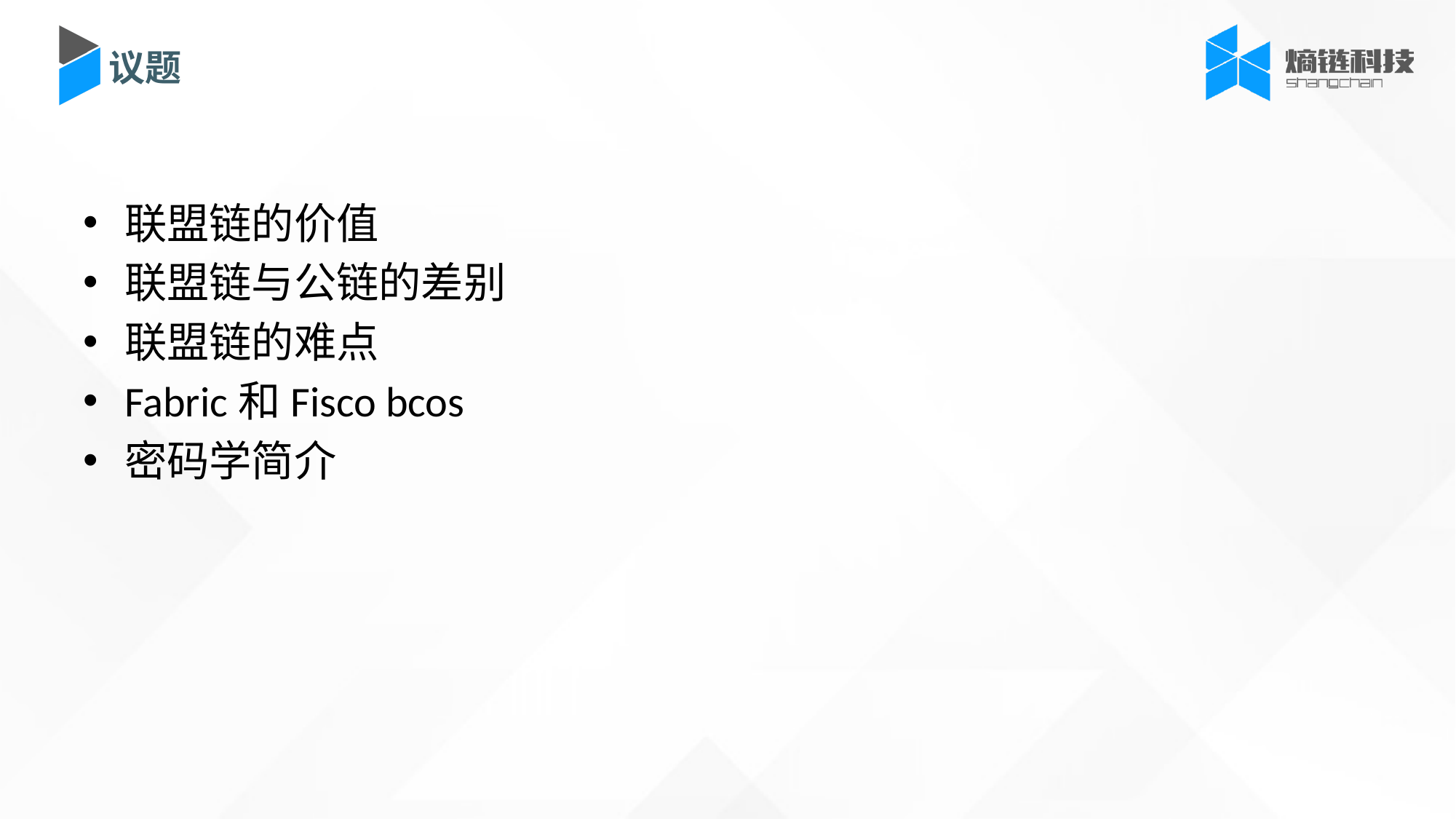

议题
联盟链的价值
联盟链与公链的差别
联盟链的难点
Fabric和Fisco bcos
密码学简介